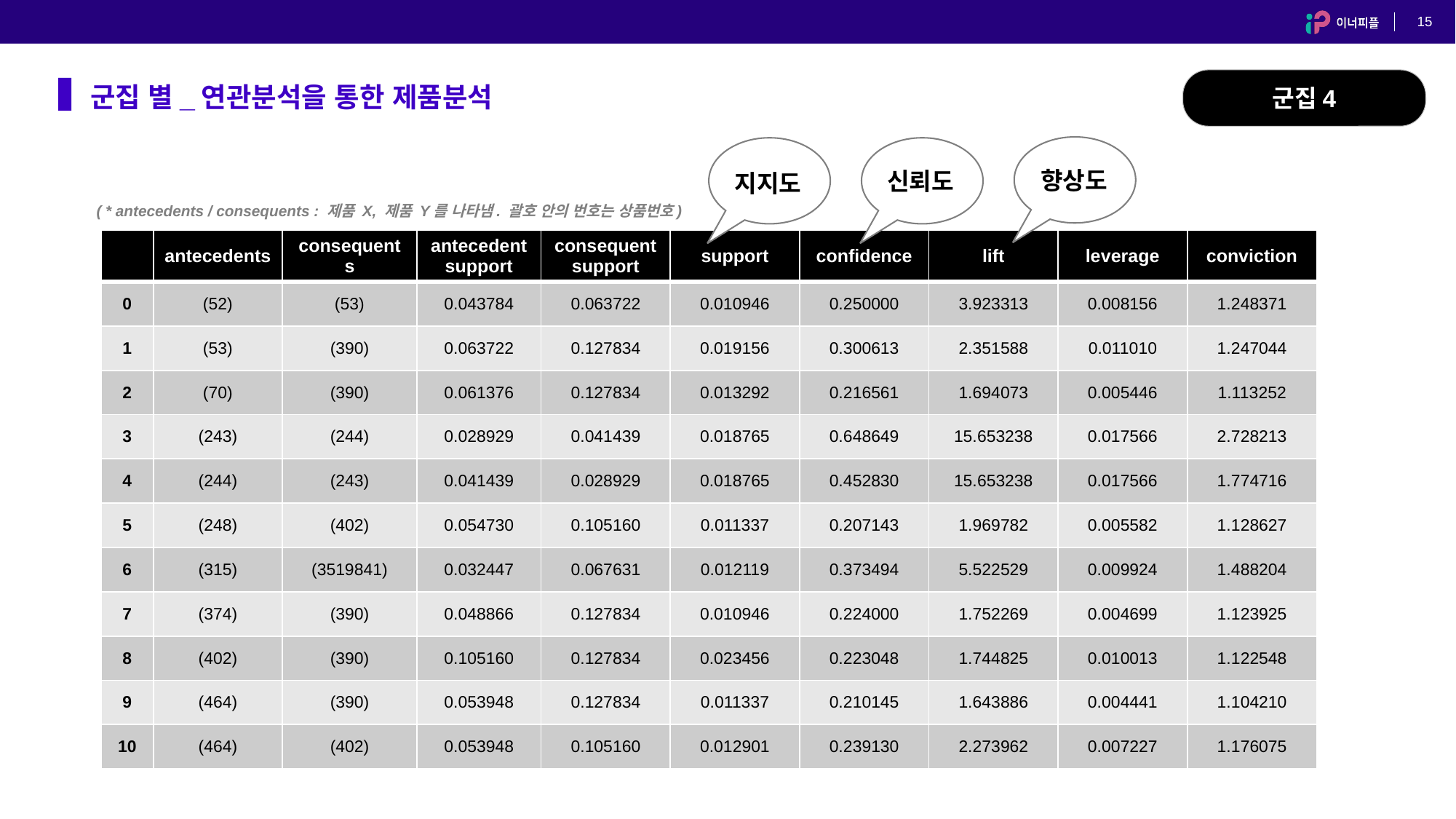

#
15

군집4
군집 별_연관분석을 통한 제품분석

향상도
신뢰도
지지도
( * antecedents / consequents : 제품 X, 제품 Y를 나타냄. 괄호 안의 번호는 상품번호)
|  | antecedents | consequents | antecedent support | consequent support | support | confidence | lift | leverage | conviction |
| --- | --- | --- | --- | --- | --- | --- | --- | --- | --- |
| 0 | (52) | (53) | 0.043784 | 0.063722 | 0.010946 | 0.250000 | 3.923313 | 0.008156 | 1.248371 |
| 1 | (53) | (390) | 0.063722 | 0.127834 | 0.019156 | 0.300613 | 2.351588 | 0.011010 | 1.247044 |
| 2 | (70) | (390) | 0.061376 | 0.127834 | 0.013292 | 0.216561 | 1.694073 | 0.005446 | 1.113252 |
| 3 | (243) | (244) | 0.028929 | 0.041439 | 0.018765 | 0.648649 | 15.653238 | 0.017566 | 2.728213 |
| 4 | (244) | (243) | 0.041439 | 0.028929 | 0.018765 | 0.452830 | 15.653238 | 0.017566 | 1.774716 |
| 5 | (248) | (402) | 0.054730 | 0.105160 | 0.011337 | 0.207143 | 1.969782 | 0.005582 | 1.128627 |
| 6 | (315) | (3519841) | 0.032447 | 0.067631 | 0.012119 | 0.373494 | 5.522529 | 0.009924 | 1.488204 |
| 7 | (374) | (390) | 0.048866 | 0.127834 | 0.010946 | 0.224000 | 1.752269 | 0.004699 | 1.123925 |
| 8 | (402) | (390) | 0.105160 | 0.127834 | 0.023456 | 0.223048 | 1.744825 | 0.010013 | 1.122548 |
| 9 | (464) | (390) | 0.053948 | 0.127834 | 0.011337 | 0.210145 | 1.643886 | 0.004441 | 1.104210 |
| 10 | (464) | (402) | 0.053948 | 0.105160 | 0.012901 | 0.239130 | 2.273962 | 0.007227 | 1.176075 |